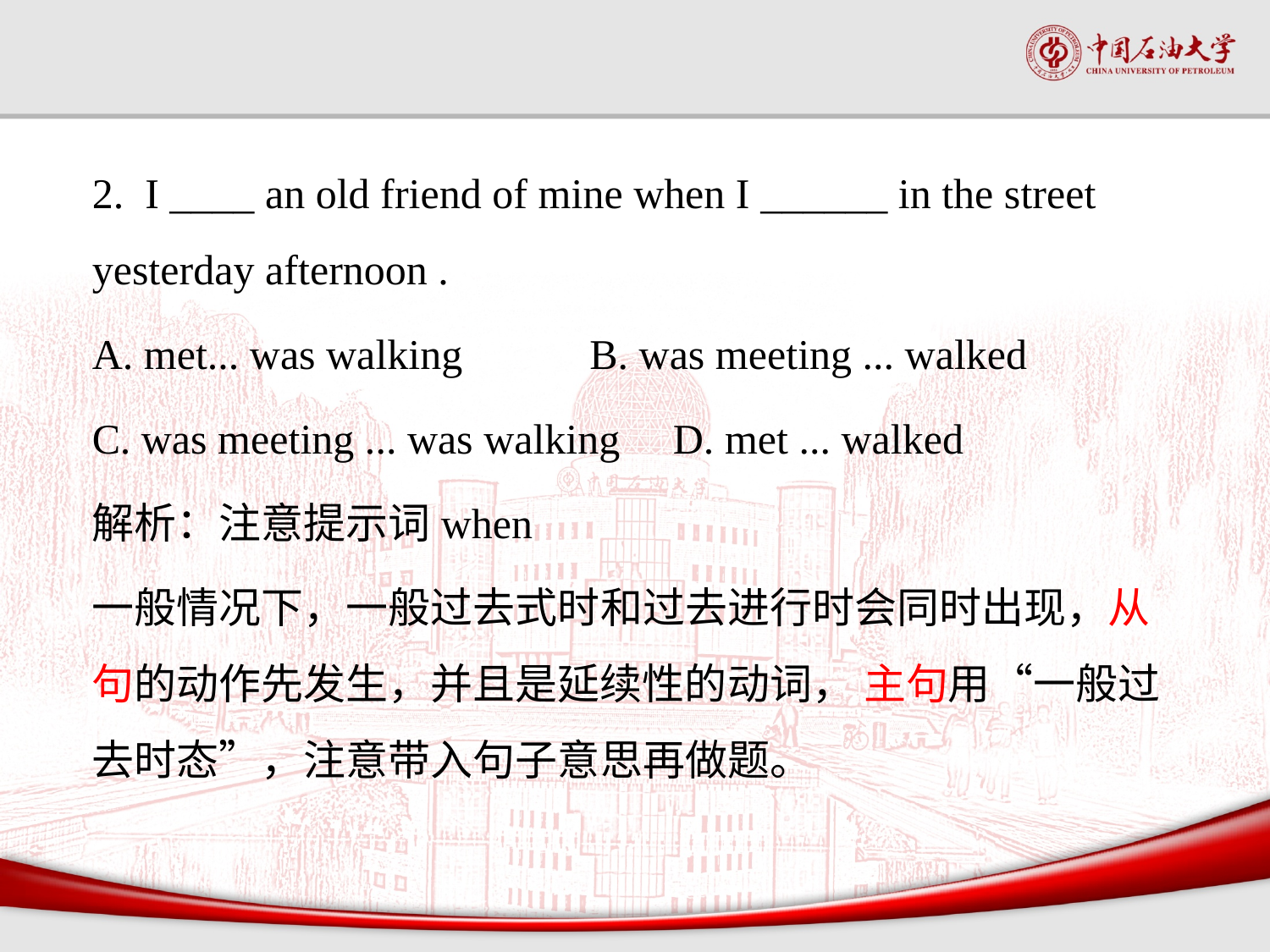

2.  I ____ an old friend of mine when I ______ in the street yesterday afternoon .
A. met... was walking            B. was meeting ... walked
C. was meeting ... was walking     D. met ... walked
解析：注意提示词when
一般情况下，一般过去式时和过去进行时会同时出现，从句的动作先发生，并且是延续性的动词， 主句用“一般过去时态”，注意带入句子意思再做题。